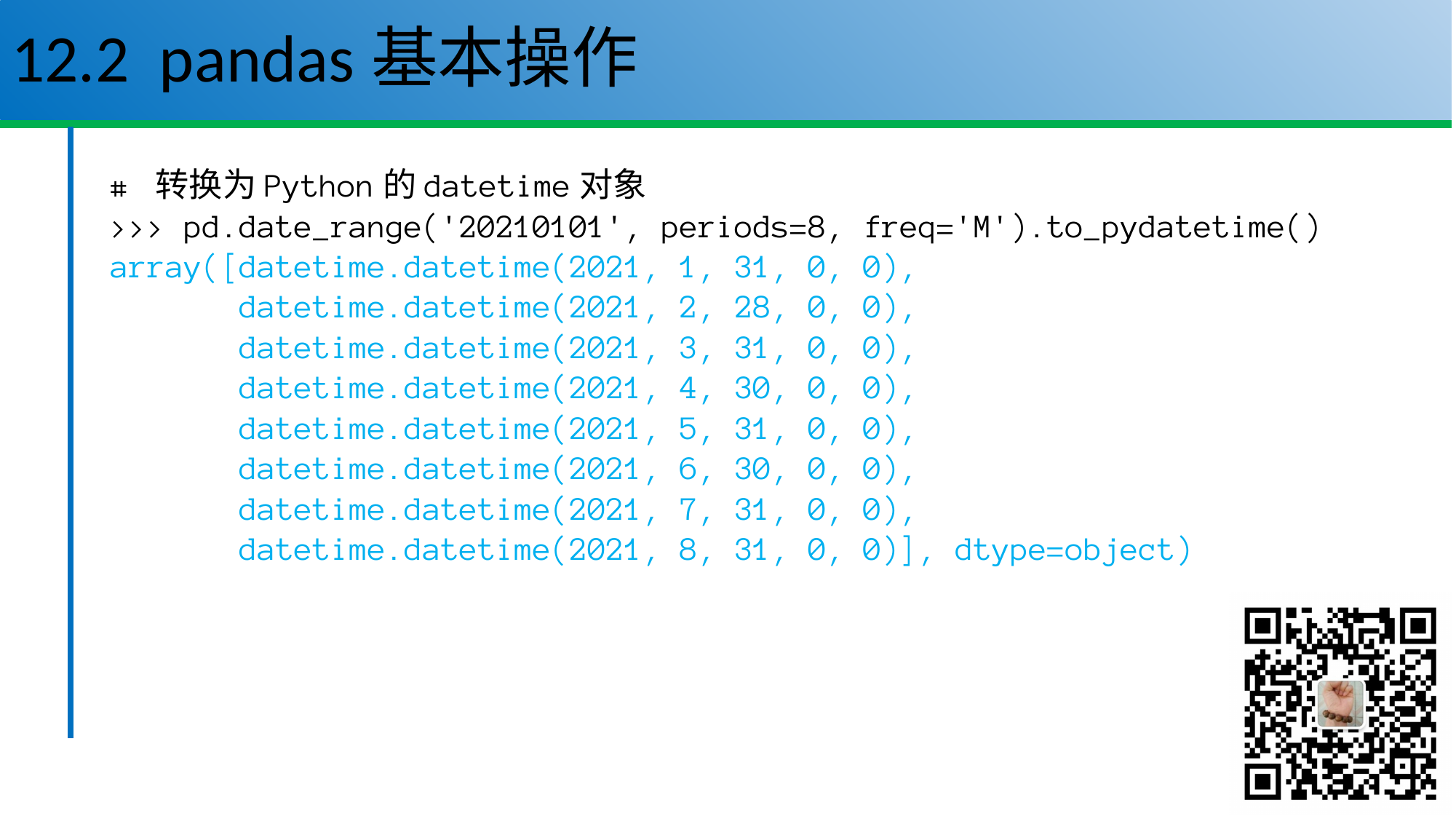

# 12.2  pandas基本操作
# 转换为Python的datetime对象
>>> pd.date_range('20210101', periods=8, freq='M').to_pydatetime()
array([datetime.datetime(2021, 1, 31, 0, 0),
       datetime.datetime(2021, 2, 28, 0, 0),
       datetime.datetime(2021, 3, 31, 0, 0),
       datetime.datetime(2021, 4, 30, 0, 0),
       datetime.datetime(2021, 5, 31, 0, 0),
       datetime.datetime(2021, 6, 30, 0, 0),
       datetime.datetime(2021, 7, 31, 0, 0),
       datetime.datetime(2021, 8, 31, 0, 0)], dtype=object)

24